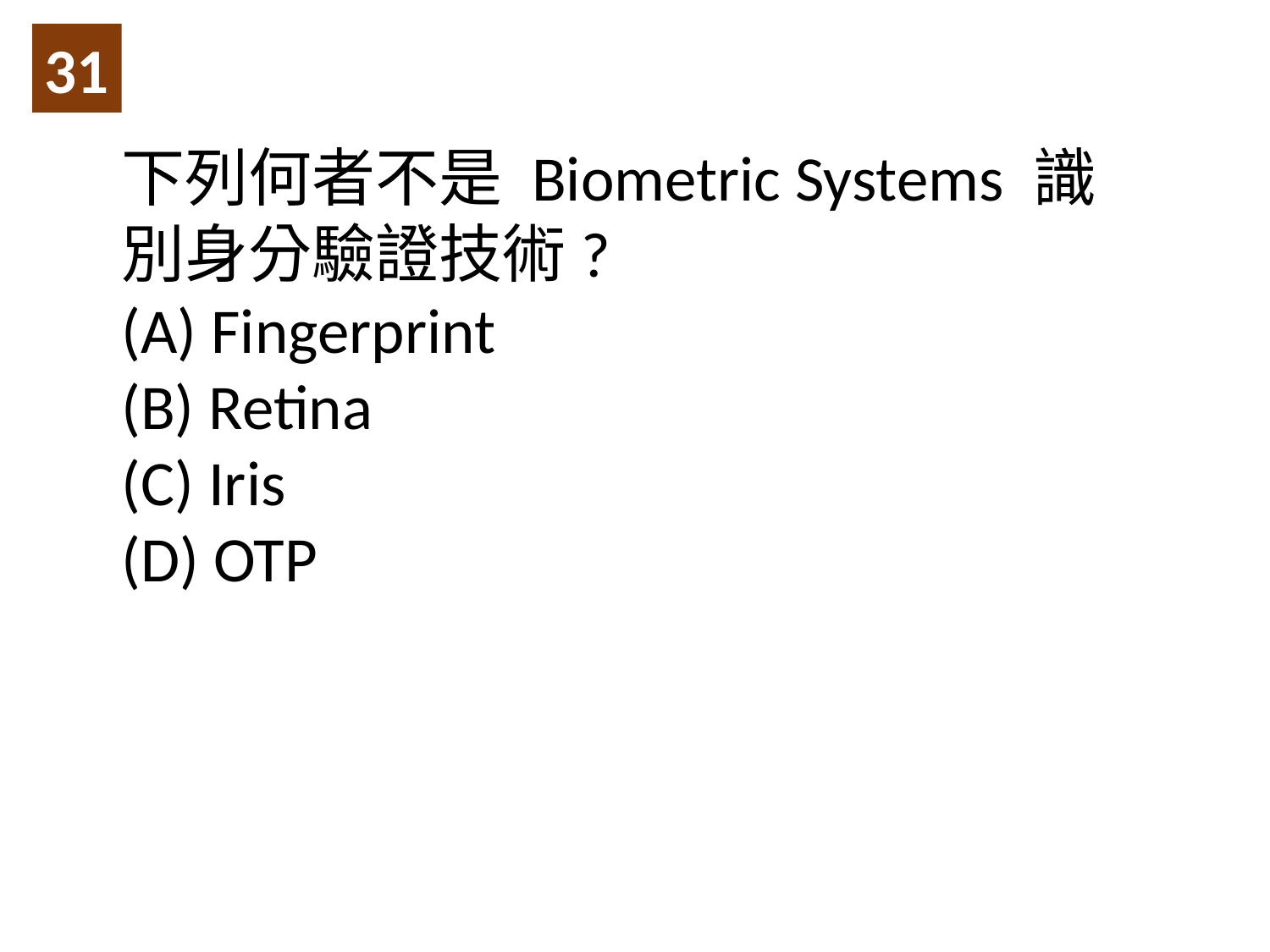

31
下列何者不是 Biometric Systems 識別身分驗證技術?
(A) Fingerprint
(B) Retina
(C) Iris
(D) OTP